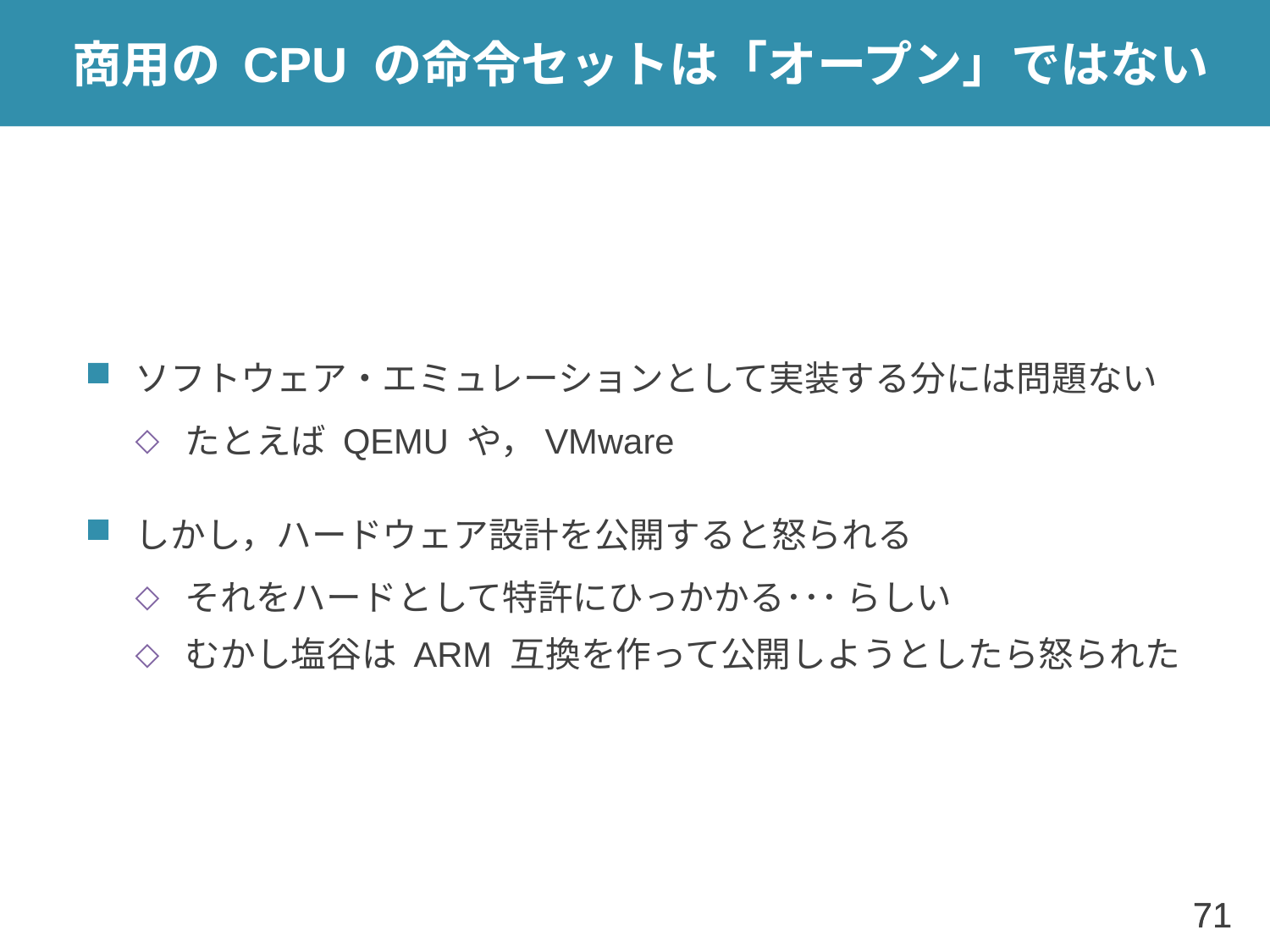

# 商用の CPU の命令セットは「オープン」ではない
ソフトウェア・エミュレーションとして実装する分には問題ない
たとえば QEMU や，VMware
しかし，ハードウェア設計を公開すると怒られる
それをハードとして特許にひっかかる･･･ らしい
むかし塩谷は ARM 互換を作って公開しようとしたら怒られた